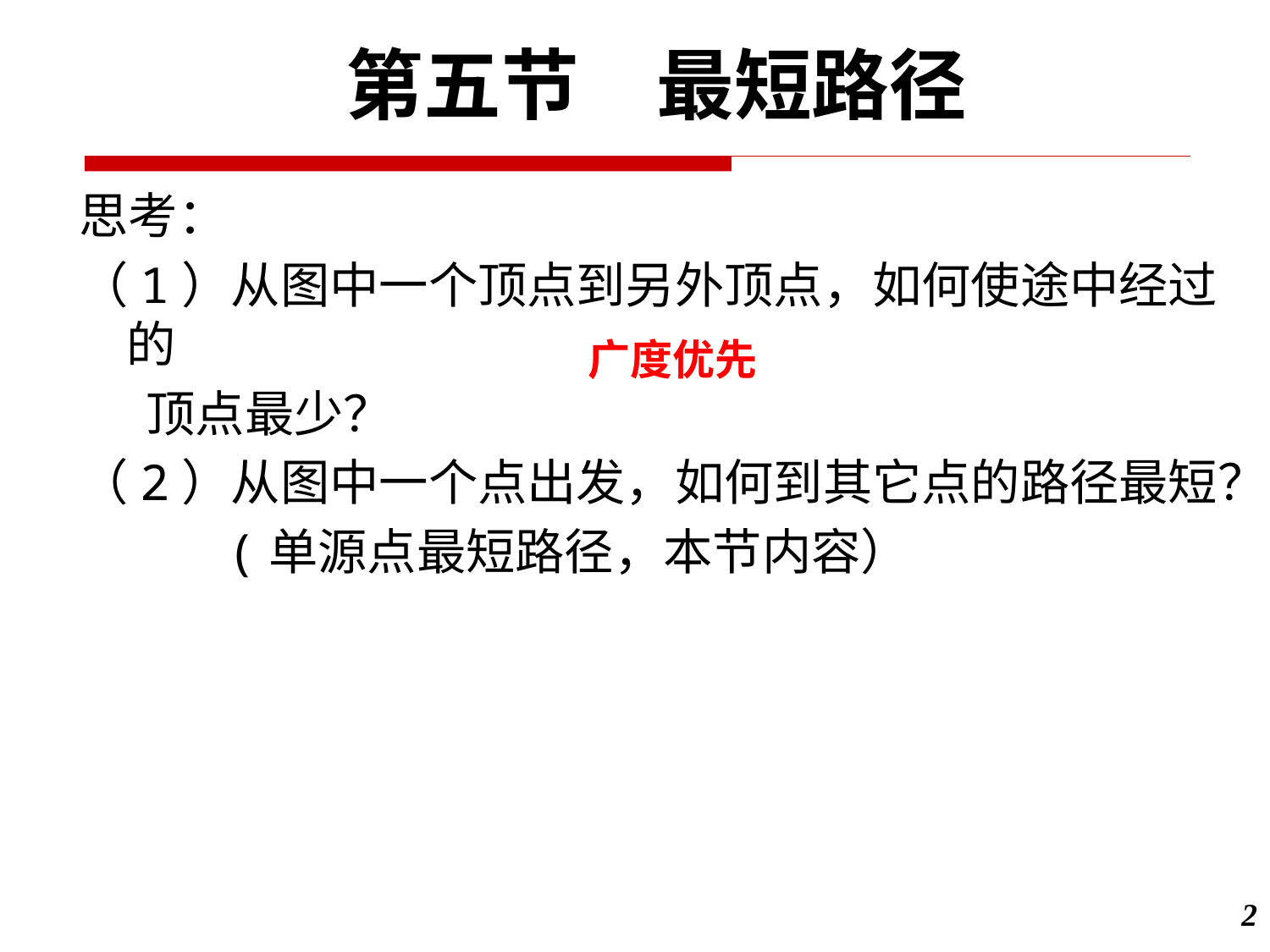

第五节　最短路径
思考：
（1）从图中一个顶点到另外顶点，如何使途中经过的
     顶点最少？
（2）从图中一个点出发，如何到其它点的路径最短？
     (单源点最短路径，本节内容）

广度优先
2